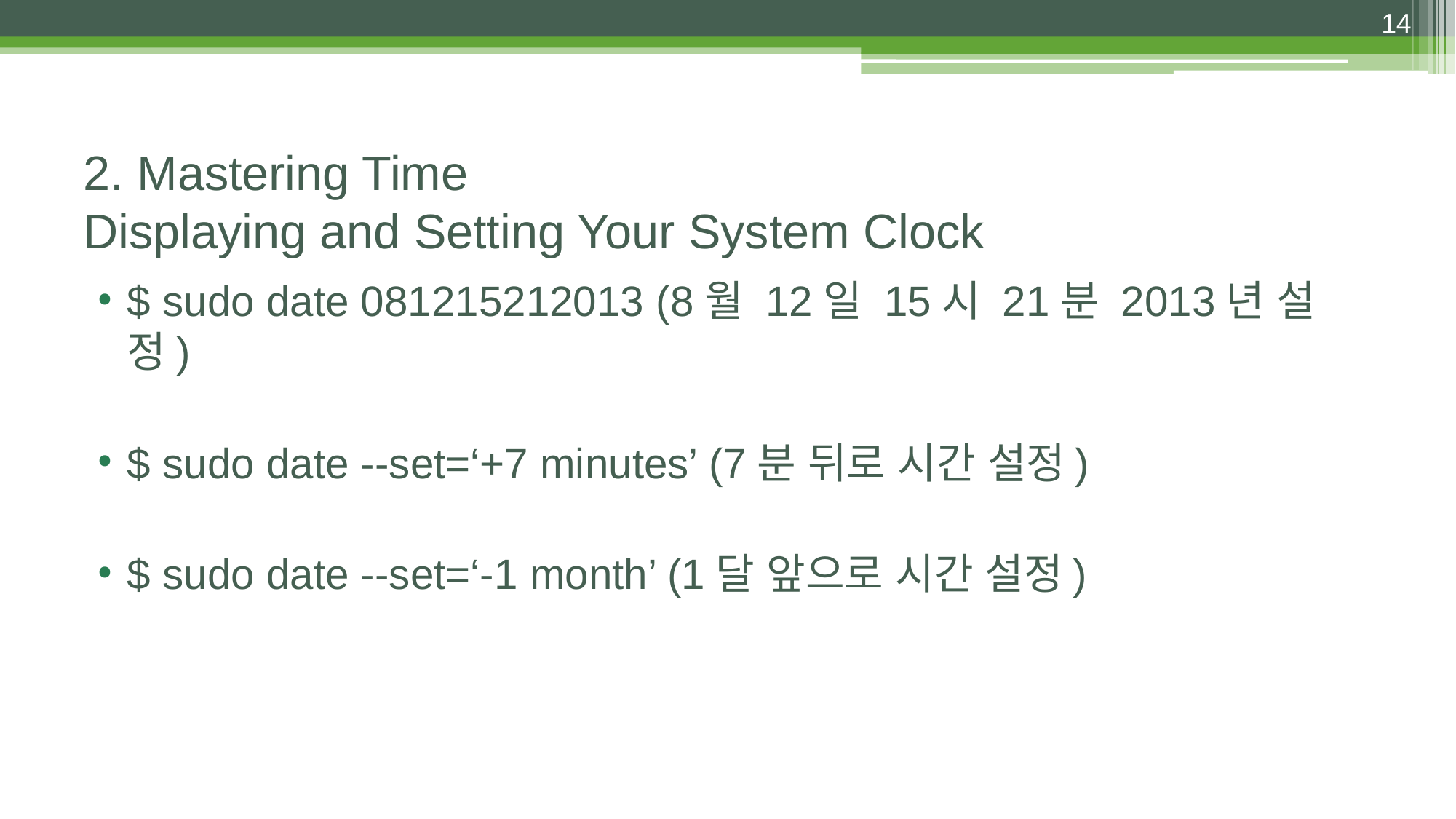

14
# 2. Mastering Time Displaying and Setting Your System Clock
$ sudo date 081215212013 (8월 12일 15시 21분 2013년 설정)

$ sudo date --set=‘+7 minutes’ (7분 뒤로 시간 설정)

$ sudo date --set=‘-1 month’ (1달 앞으로 시간 설정)